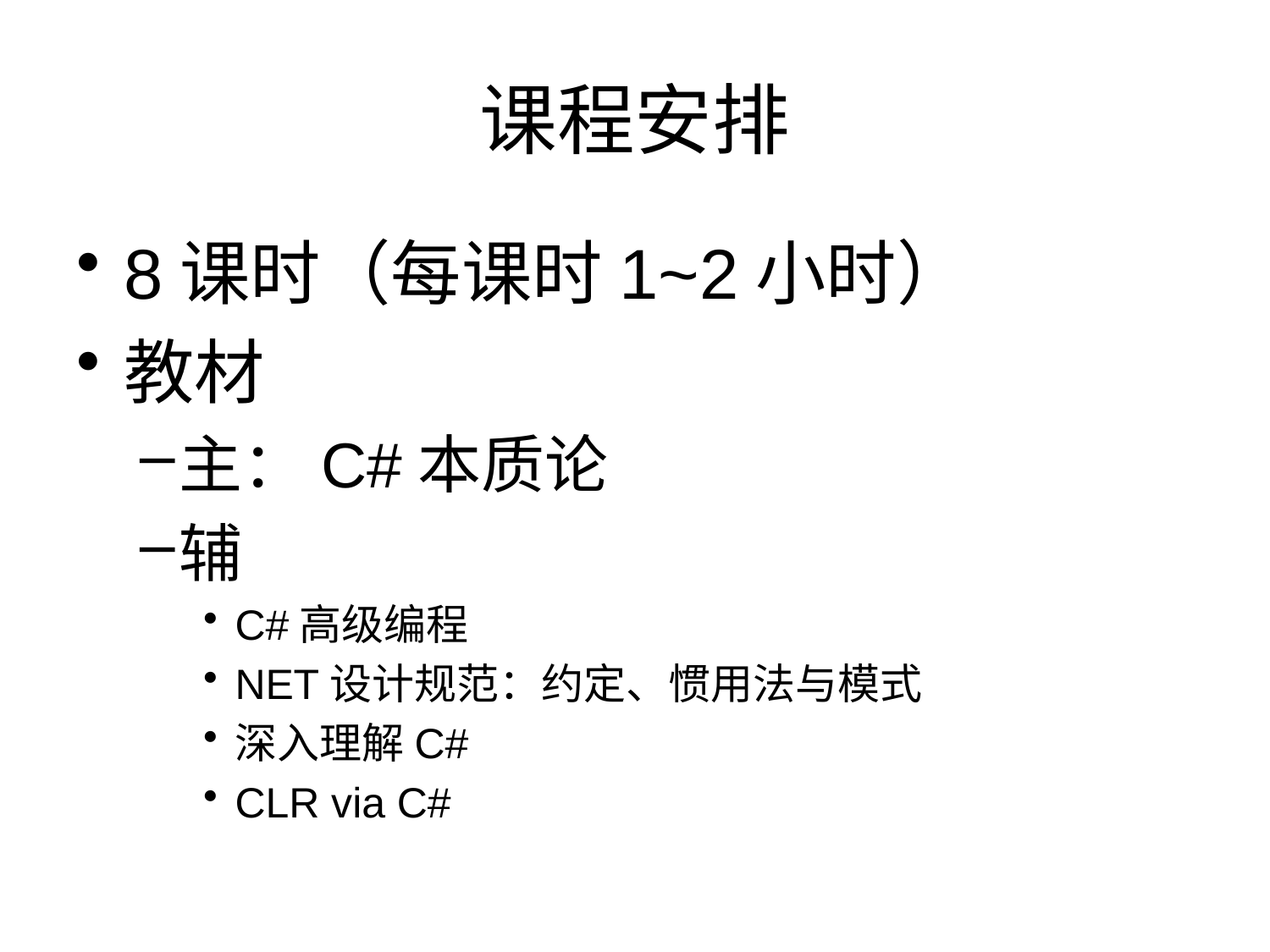

# 课程安排
8课时（每课时1~2小时）
教材
主：C#本质论
辅
C#高级编程
NET设计规范：约定、惯用法与模式
深入理解C#
CLR via C#